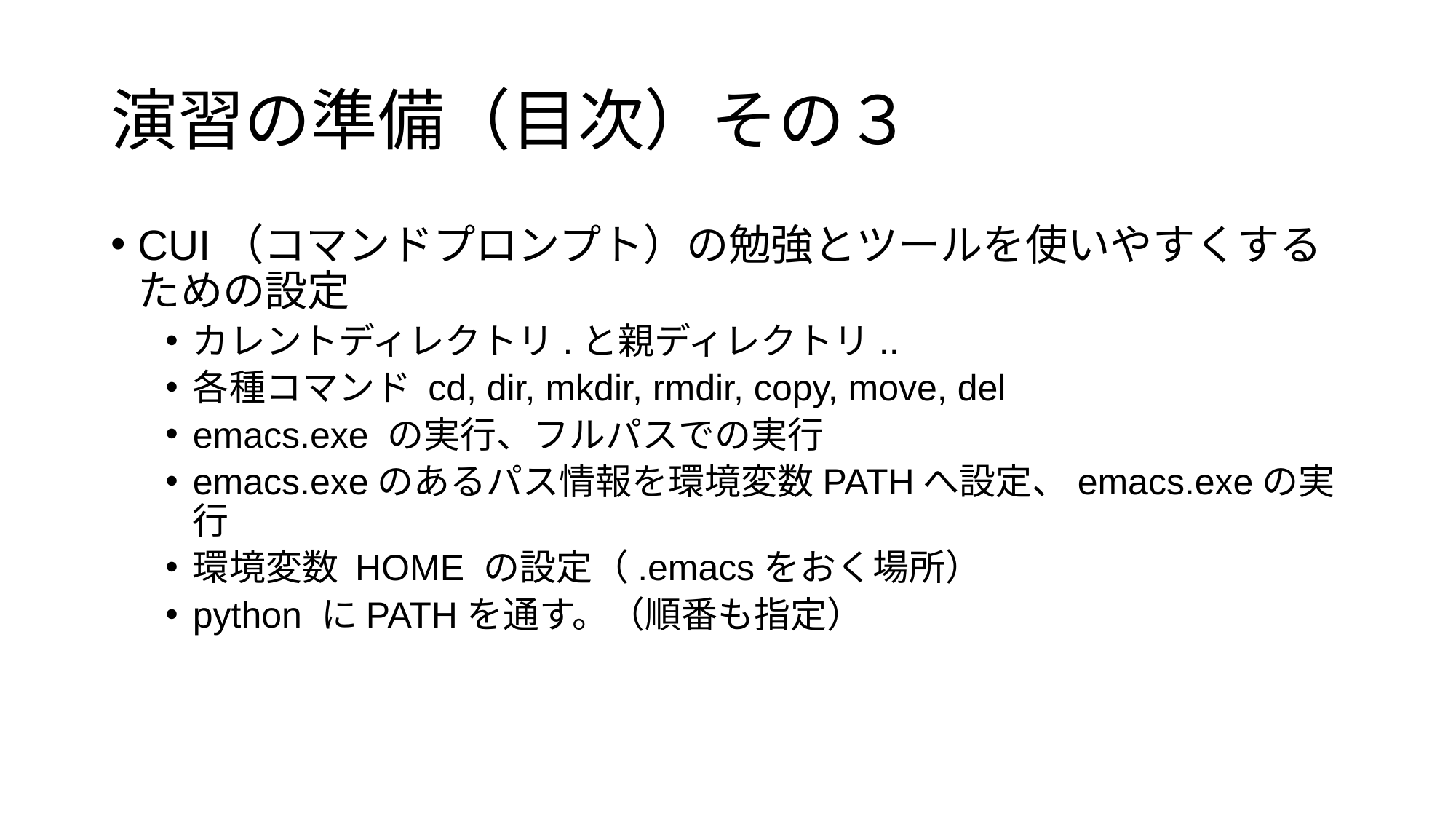

# 演習の準備（目次）その３
CUI（コマンドプロンプト）の勉強とツールを使いやすくするための設定
カレントディレクトリ.と親ディレクトリ..
各種コマンド cd, dir, mkdir, rmdir, copy, move, del
emacs.exe の実行、フルパスでの実行
emacs.exeのあるパス情報を環境変数PATHへ設定、emacs.exeの実行
環境変数 HOME の設定（.emacsをおく場所）
python にPATHを通す。（順番も指定）